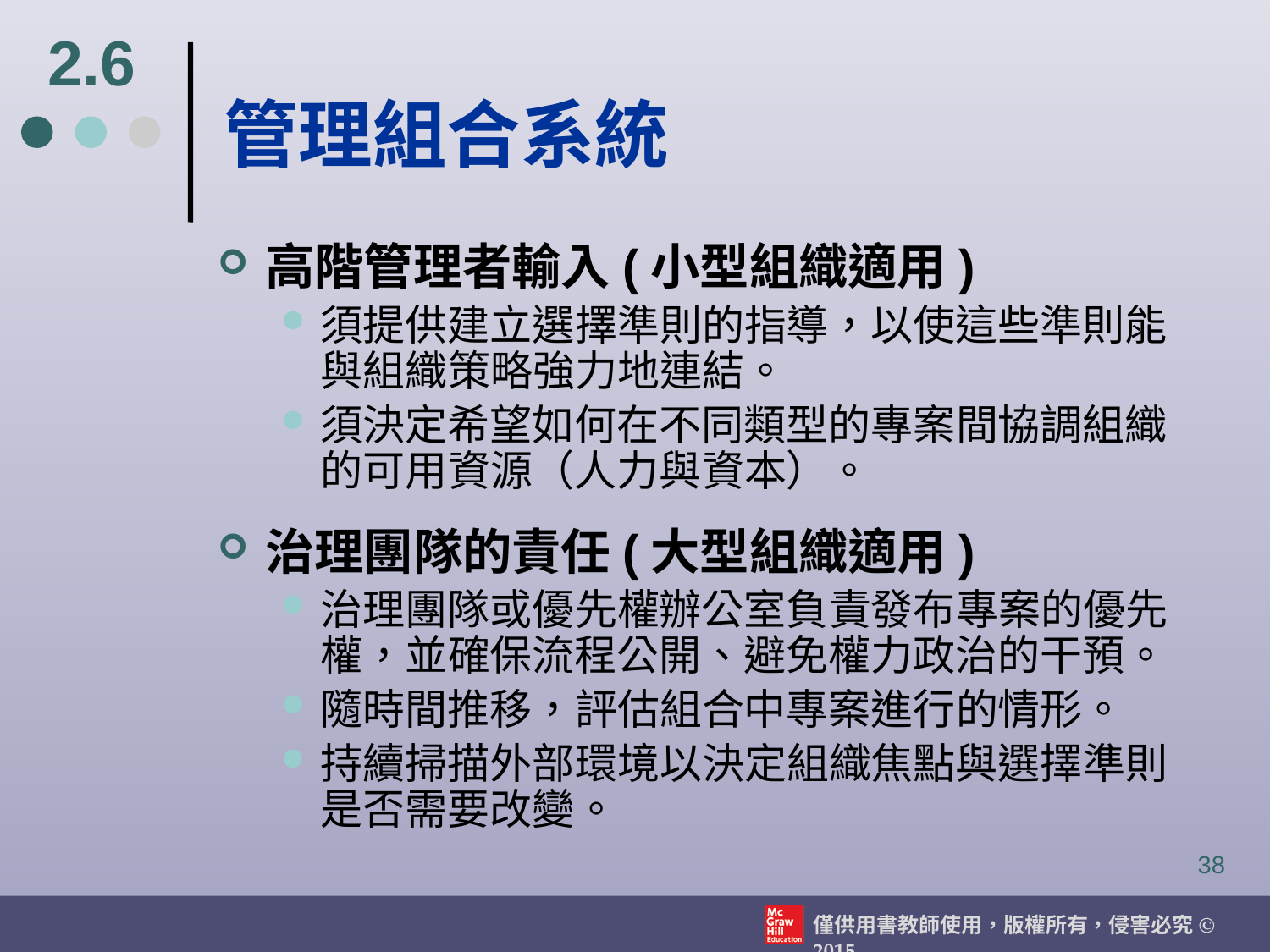

2.6
# 管理組合系統
高階管理者輸入(小型組織適用)
須提供建立選擇準則的指導，以使這些準則能與組織策略強力地連結。
須決定希望如何在不同類型的專案間協調組織的可用資源（人力與資本）。
治理團隊的責任(大型組織適用)
治理團隊或優先權辦公室負責發布專案的優先權，並確保流程公開、避免權力政治的干預。
隨時間推移，評估組合中專案進行的情形。
持續掃描外部環境以決定組織焦點與選擇準則是否需要改變。
38